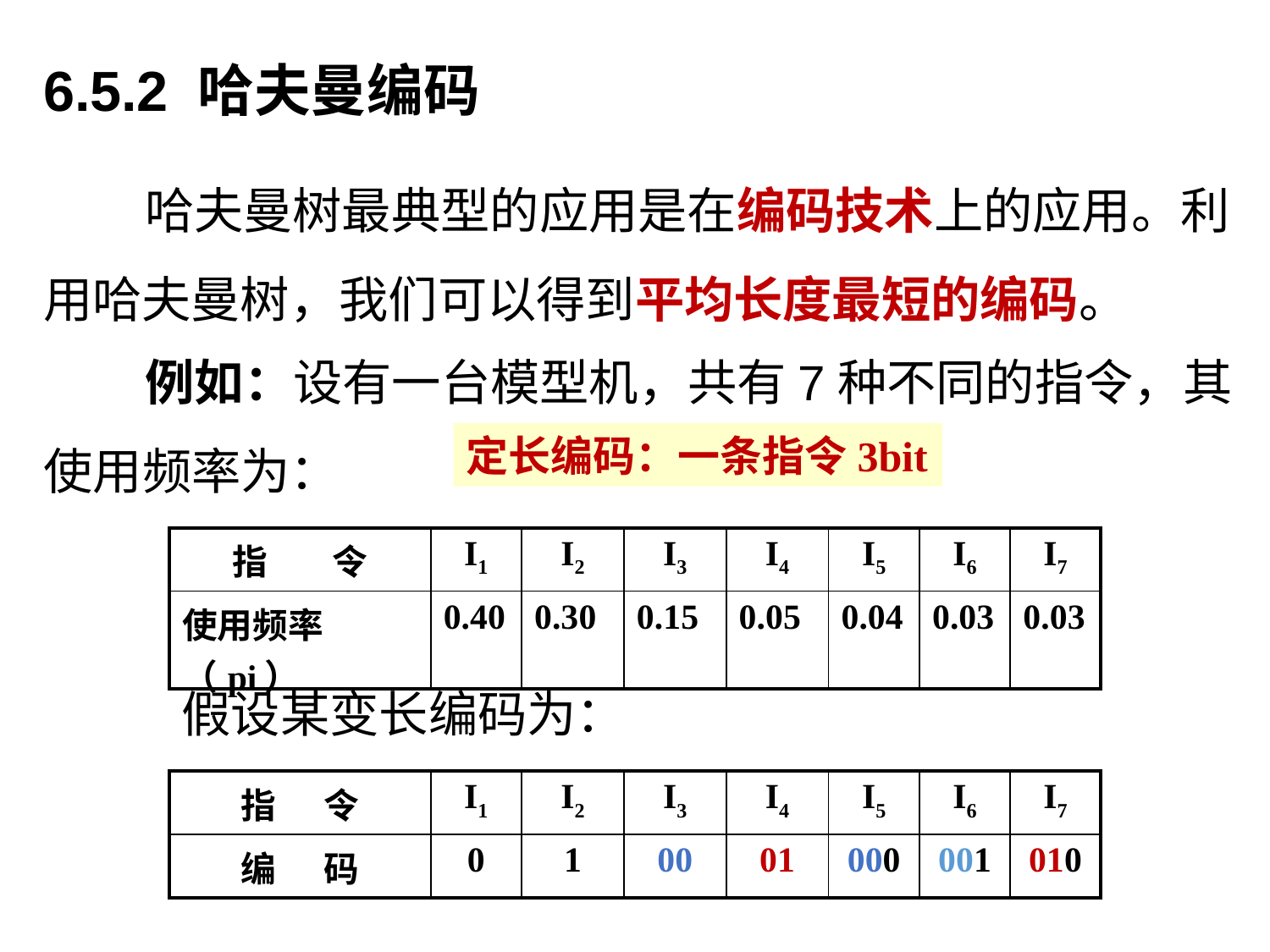

6.5.2 哈夫曼编码
        哈夫曼树最典型的应用是在编码技术上的应用。利用哈夫曼树，我们可以得到平均长度最短的编码。
        例如：设有一台模型机，共有7种不同的指令，其使用频率为：
定长编码：一条指令3bit
| 指 令 | I1 | I2 | I3 | I4 | I5 | I6 | I7 |
| --- | --- | --- | --- | --- | --- | --- | --- |
| 使用频率（pi） | 0.40 | 0.30 | 0.15 | 0.05 | 0.04 | 0.03 | 0.03 |
假设某变长编码为：
| 指 令 | I1 | I2 | I3 | I4 | I5 | I6 | I7 |
| --- | --- | --- | --- | --- | --- | --- | --- |
| 编 码 | 0 | 1 | 00 | 01 | 000 | 001 | 010 |